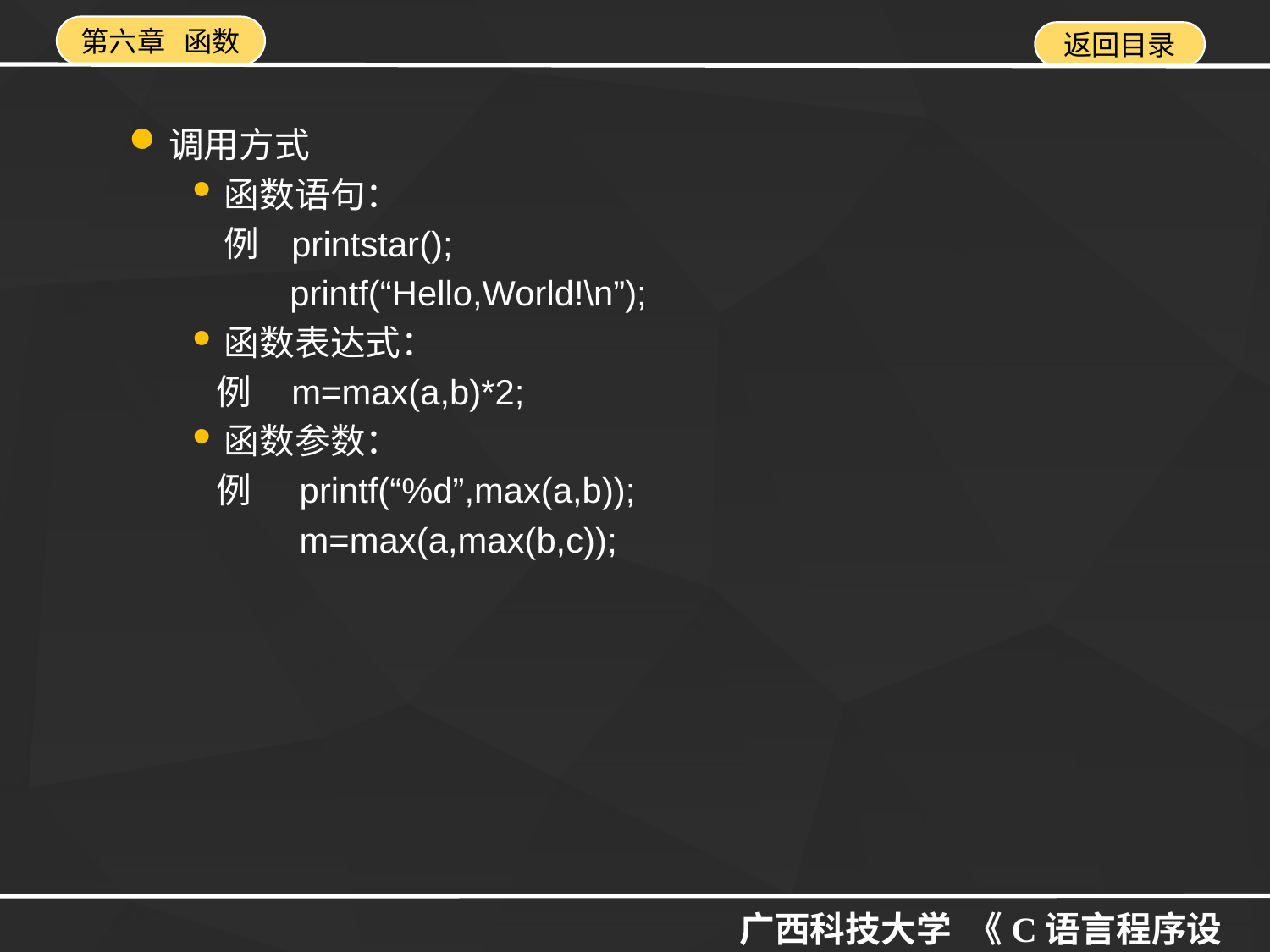

调用方式
函数语句：
   例   printstar();
          printf(“Hello,World!\n”);
函数表达式：
  例    m=max(a,b)*2;
函数参数：
  例     printf(“%d”,max(a,b));
           m=max(a,max(b,c));